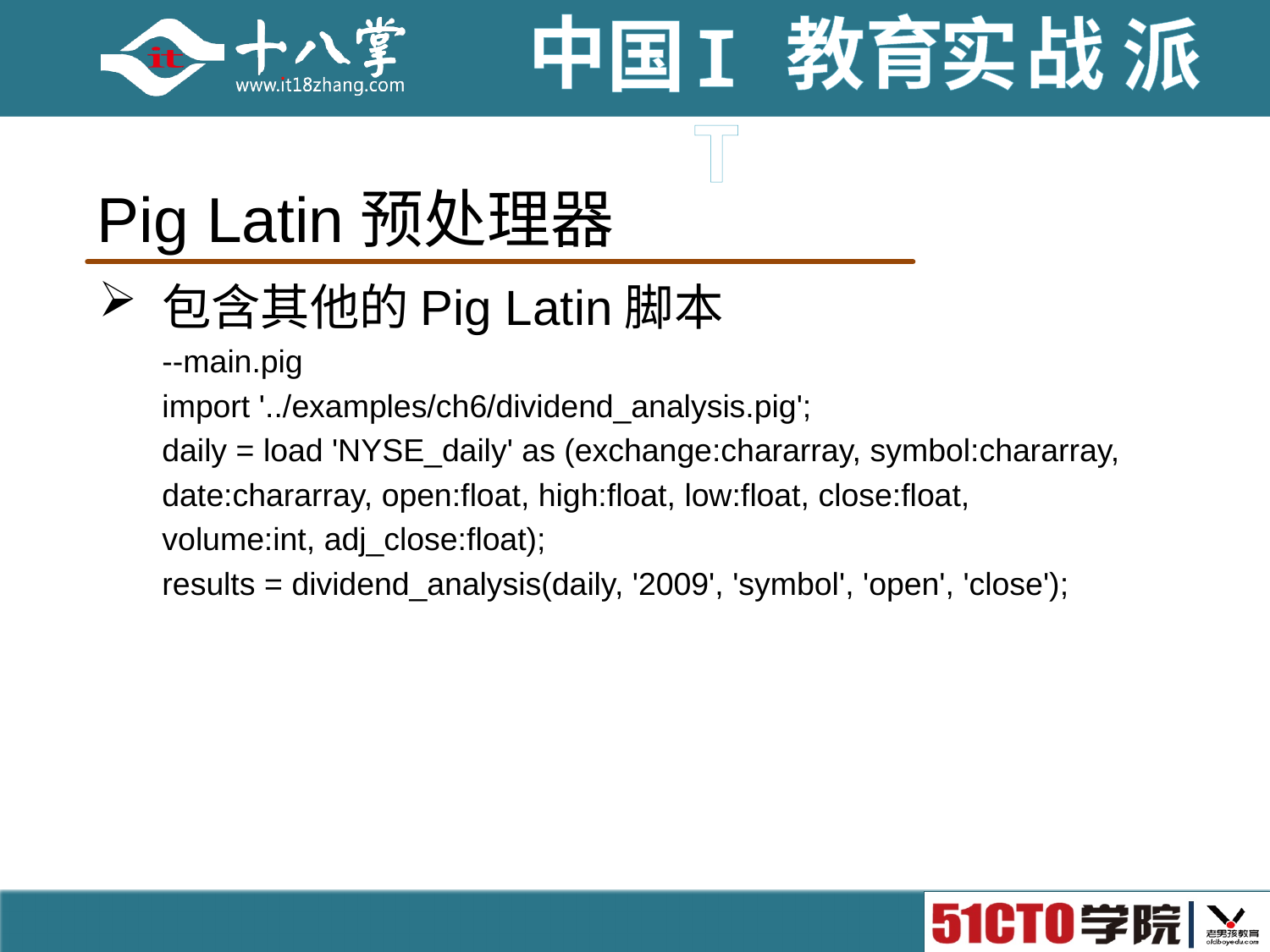

# Pig Latin预处理器
包含其他的Pig Latin脚本
--main.pig
import '../examples/ch6/dividend_analysis.pig';
daily = load 'NYSE_daily' as (exchange:chararray, symbol:chararray,
date:chararray, open:float, high:float, low:float, close:float,
volume:int, adj_close:float);
results = dividend_analysis(daily, '2009', 'symbol', 'open', 'close');